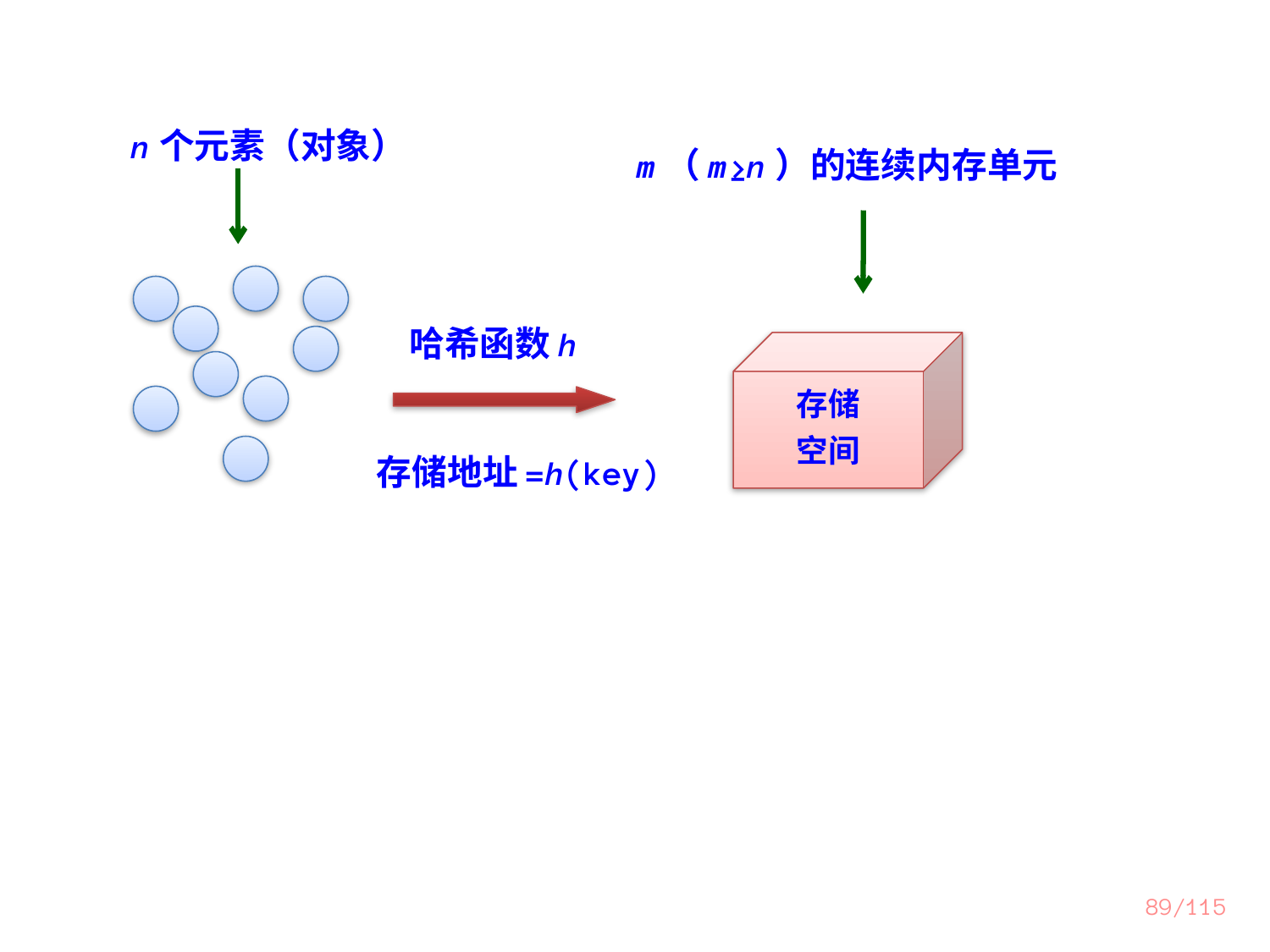

n个元素（对象）
m（m≥n）的连续内存单元

哈希函数h

存储
空间

存储地址=h(key)
89/115